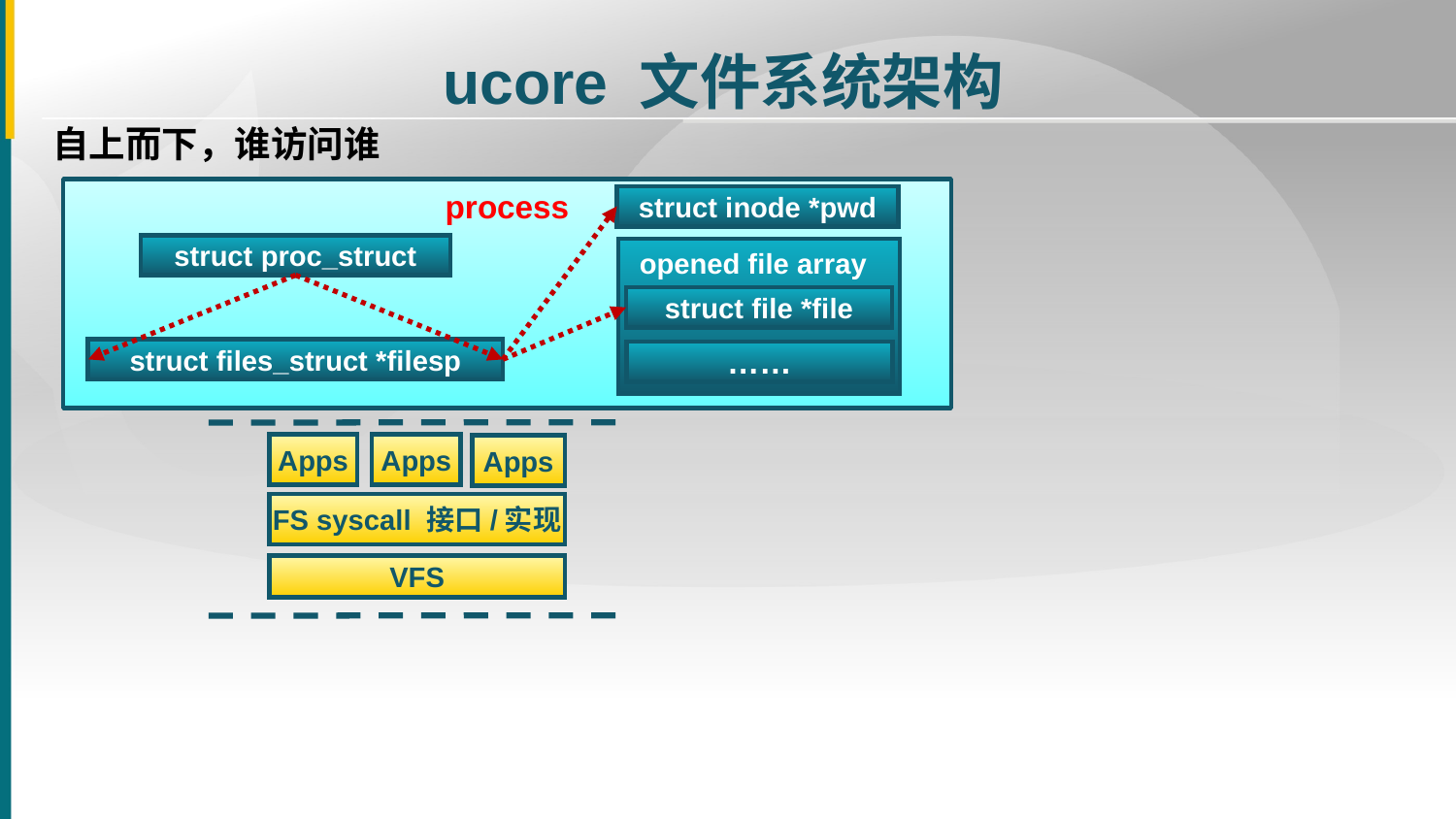

ucore 文件系统架构
自上而下，谁访问谁
process
struct inode *pwd
struct proc_struct
opened file array

struct file *file
struct files_struct *filesp
……

Apps
Apps
Apps
FS syscall 接口/实现
VFS